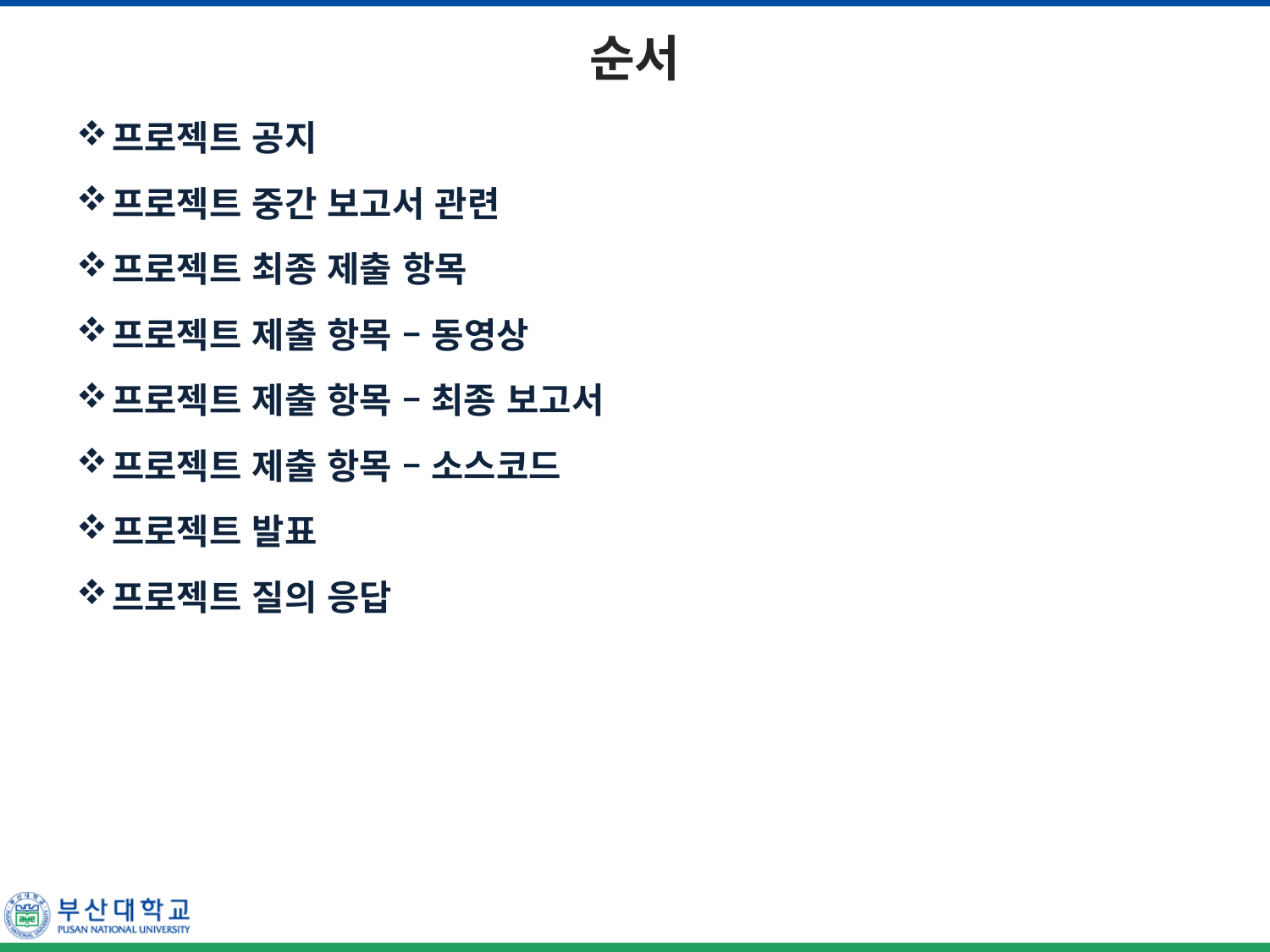

# 순서
프로젝트 공지
프로젝트 중간 보고서 관련
프로젝트 최종 제출 항목
프로젝트 제출 항목 – 동영상
프로젝트 제출 항목 – 최종 보고서
프로젝트 제출 항목 – 소스코드
프로젝트 발표
프로젝트 질의 응답